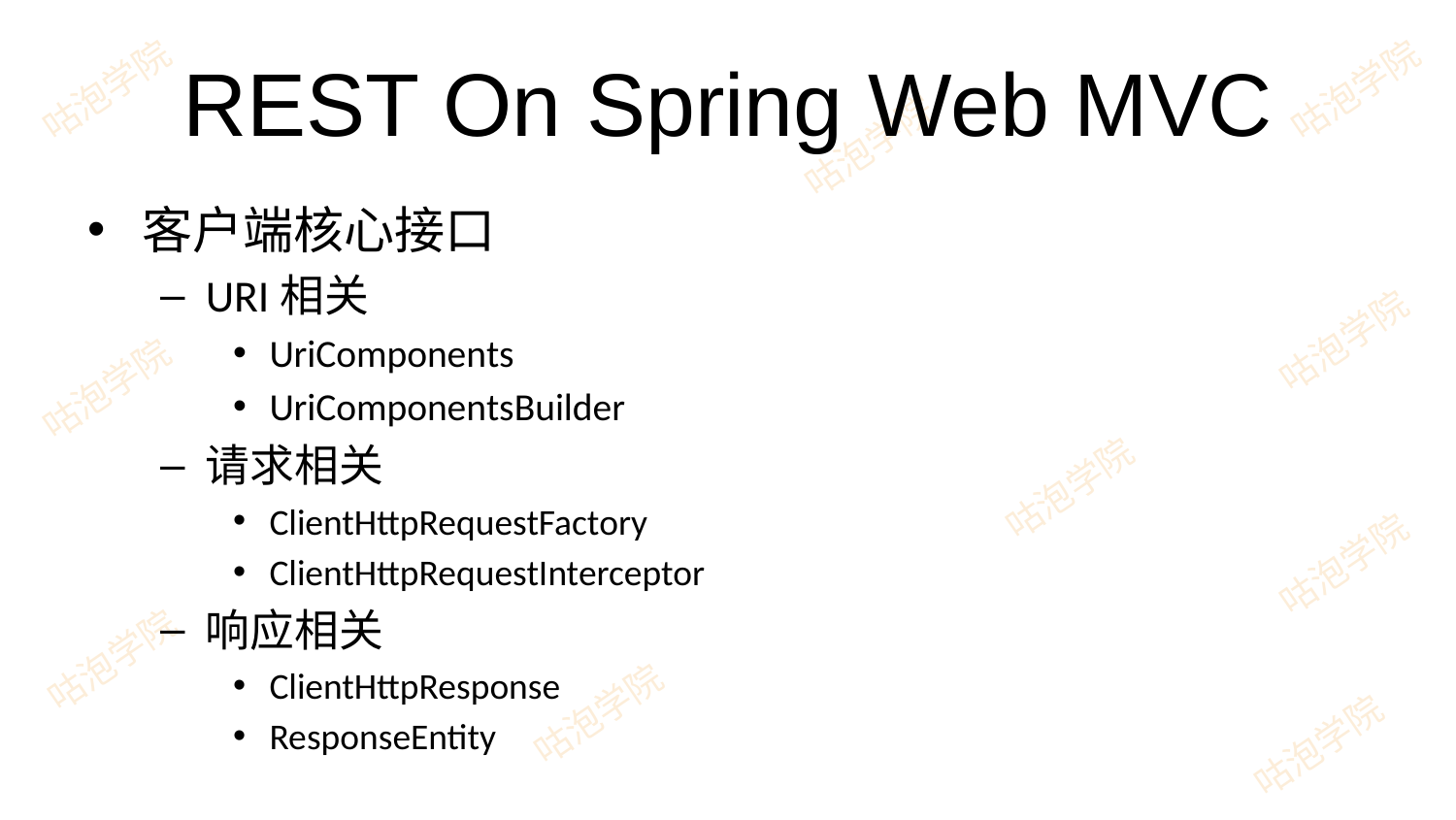

# REST On Spring Web MVC
客户端核心接口
URI相关
UriComponents
UriComponentsBuilder
请求相关
ClientHttpRequestFactory
ClientHttpRequestInterceptor
响应相关
ClientHttpResponse
ResponseEntity